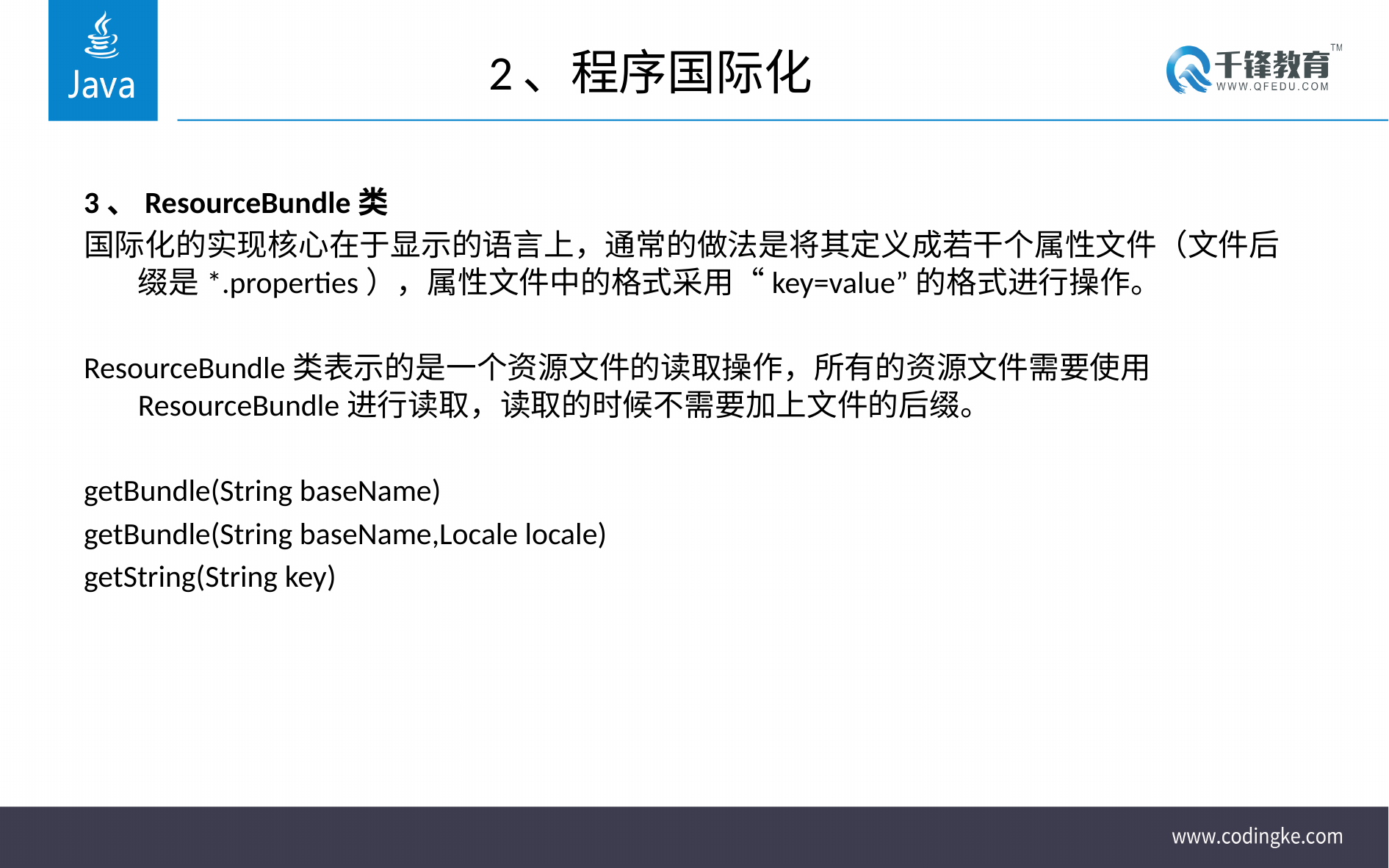

# 2、程序国际化
3、ResourceBundle类
国际化的实现核心在于显示的语言上，通常的做法是将其定义成若干个属性文件（文件后缀是*.properties），属性文件中的格式采用“key=value”的格式进行操作。

ResourceBundle类表示的是一个资源文件的读取操作，所有的资源文件需要使用ResourceBundle进行读取，读取的时候不需要加上文件的后缀。

getBundle(String baseName)
getBundle(String baseName,Locale locale)
getString(String key)